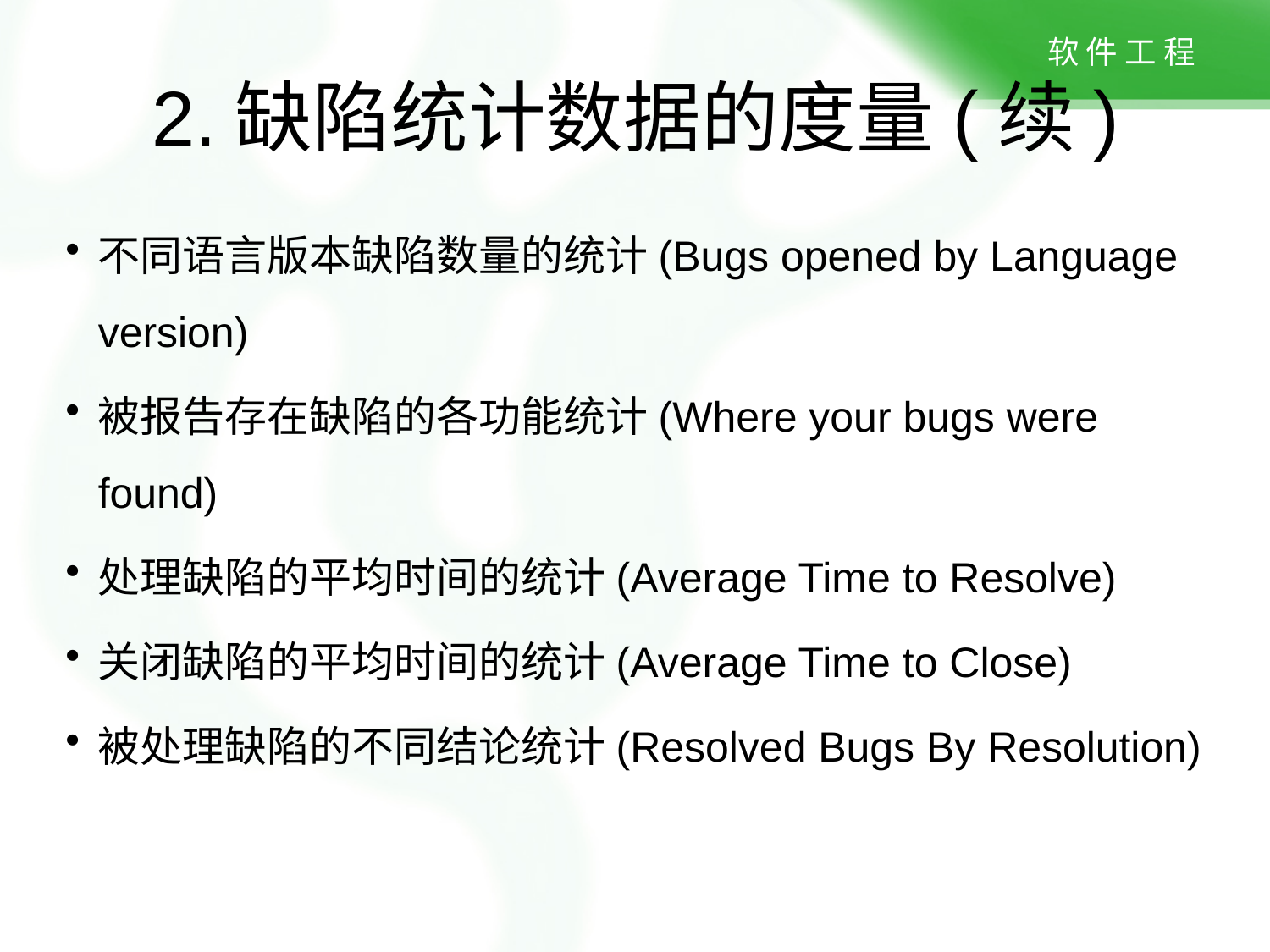

# 2.缺陷统计数据的度量(续)
不同语言版本缺陷数量的统计(Bugs opened by Language version)
被报告存在缺陷的各功能统计(Where your bugs were found)
处理缺陷的平均时间的统计(Average Time to Resolve)
关闭缺陷的平均时间的统计(Average Time to Close)
被处理缺陷的不同结论统计(Resolved Bugs By Resolution)